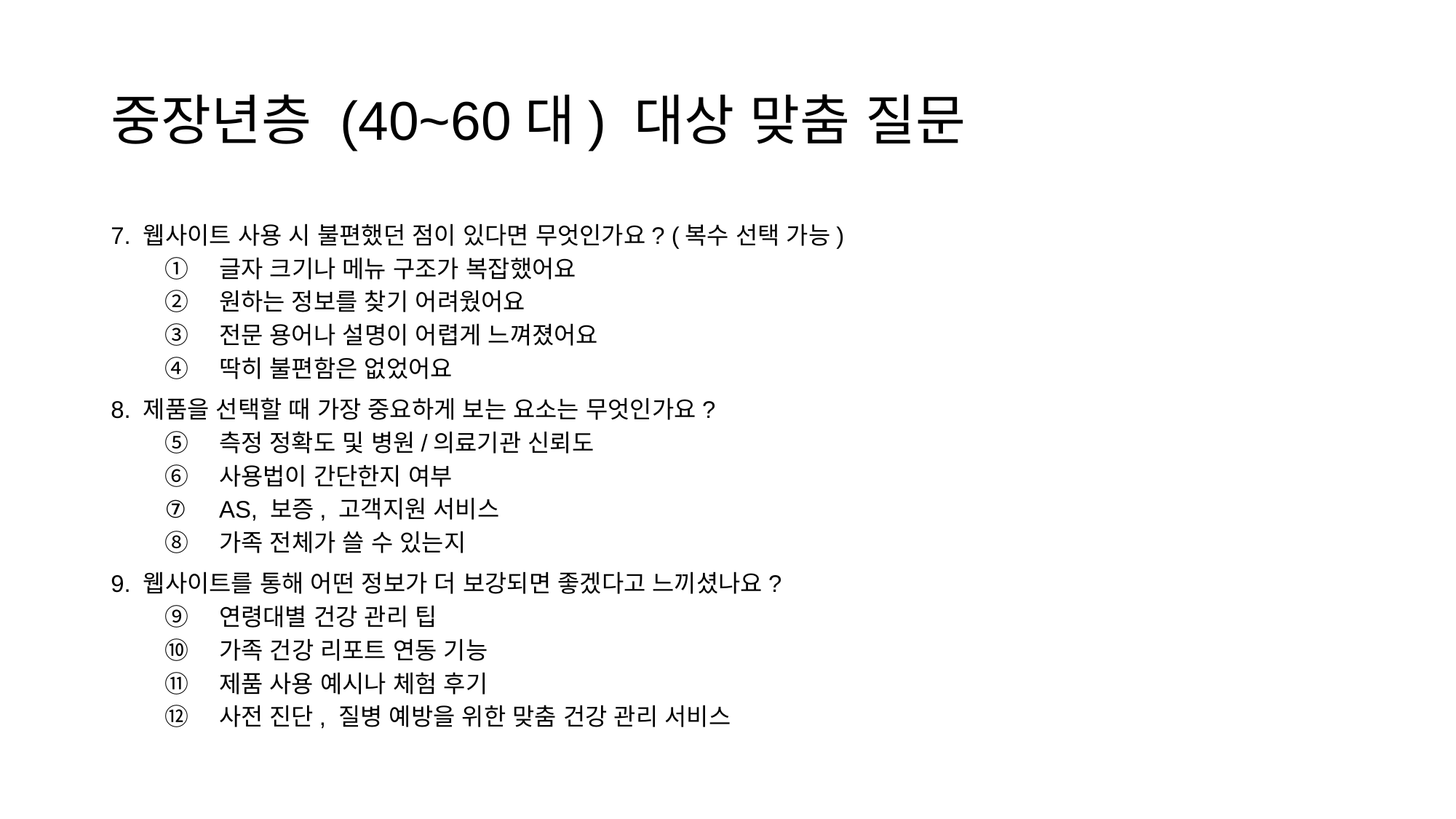

# 중장년층 (40~60대) 대상 맞춤 질문
7. 웹사이트 사용 시 불편했던 점이 있다면 무엇인가요? (복수 선택 가능)
글자 크기나 메뉴 구조가 복잡했어요
원하는 정보를 찾기 어려웠어요
전문 용어나 설명이 어렵게 느껴졌어요
딱히 불편함은 없었어요
8. 제품을 선택할 때 가장 중요하게 보는 요소는 무엇인가요?
측정 정확도 및 병원/의료기관 신뢰도
사용법이 간단한지 여부
AS, 보증, 고객지원 서비스
가족 전체가 쓸 수 있는지
9. 웹사이트를 통해 어떤 정보가 더 보강되면 좋겠다고 느끼셨나요?
연령대별 건강 관리 팁
가족 건강 리포트 연동 기능
제품 사용 예시나 체험 후기
사전 진단, 질병 예방을 위한 맞춤 건강 관리 서비스